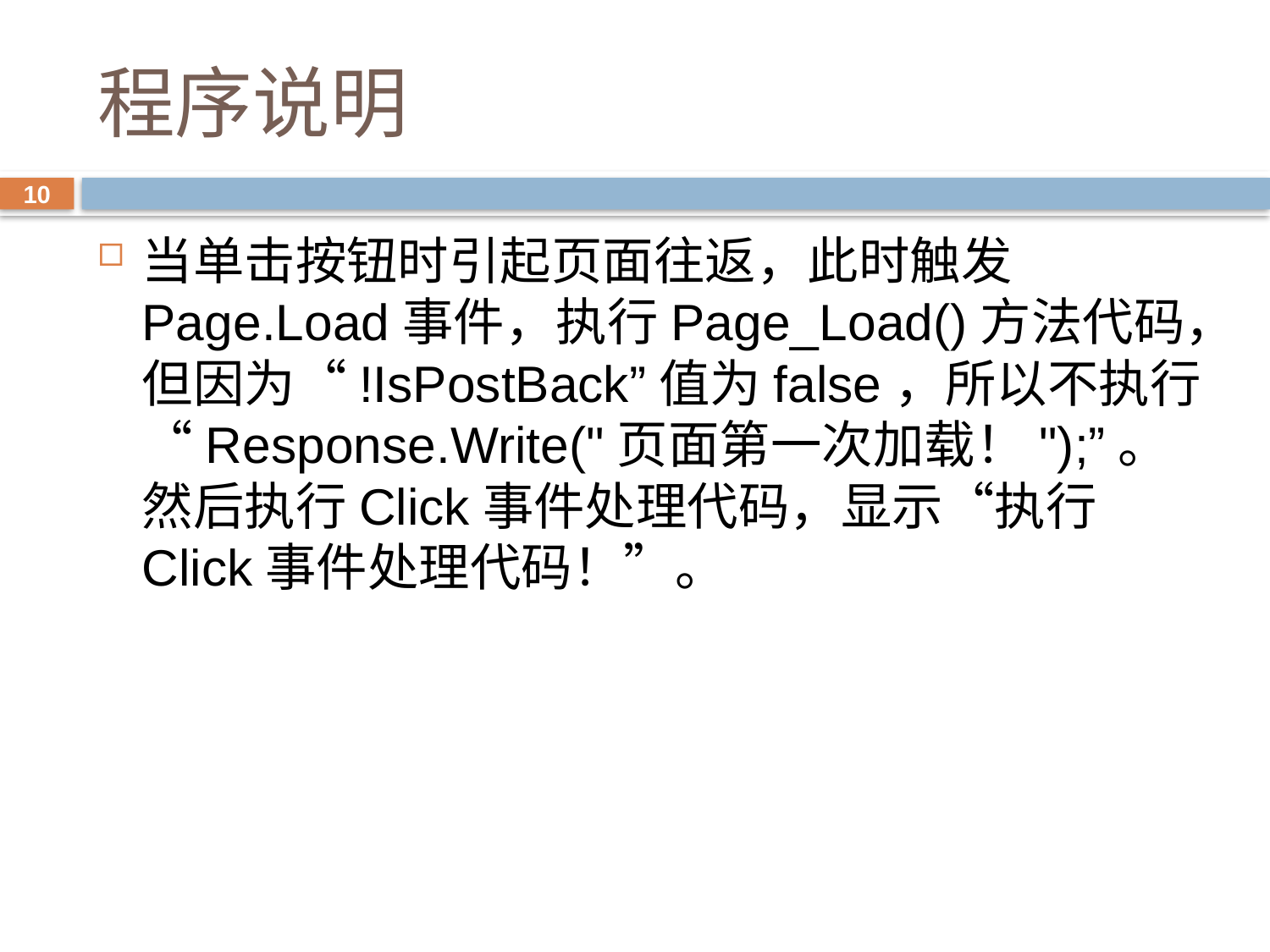

# 程序说明
10
当单击按钮时引起页面往返，此时触发Page.Load事件，执行Page_Load()方法代码，但因为“!IsPostBack”值为false，所以不执行“Response.Write("页面第一次加载！");”。然后执行Click事件处理代码，显示“执行Click事件处理代码！”。